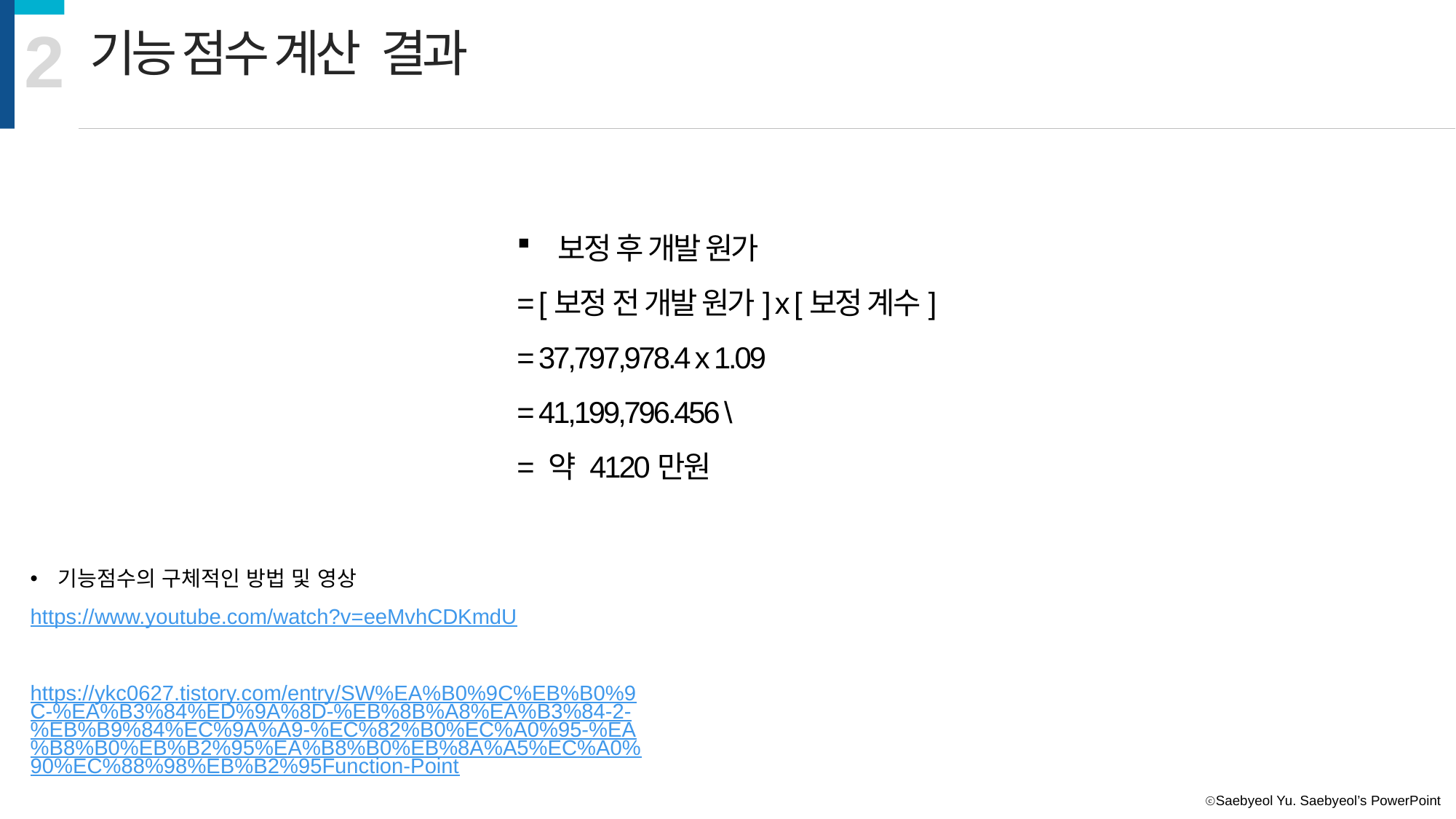

2
기능 점수 계산  결과
보정 후 개발 원가
= [보정 전 개발 원가] x [보정 계수]
= 37,797,978.4 x 1.09
= 41,199,796.456 \
= 약 4120만원
기능점수의 구체적인 방법 및 영상
https://www.youtube.com/watch?v=eeMvhCDKmdU

https://ykc0627.tistory.com/entry/SW%EA%B0%9C%EB%B0%9C-%EA%B3%84%ED%9A%8D-%EB%8B%A8%EA%B3%84-2-%EB%B9%84%EC%9A%A9-%EC%82%B0%EC%A0%95-%EA%B8%B0%EB%B2%95%EA%B8%B0%EB%8A%A5%EC%A0%90%EC%88%98%EB%B2%95Function-Point